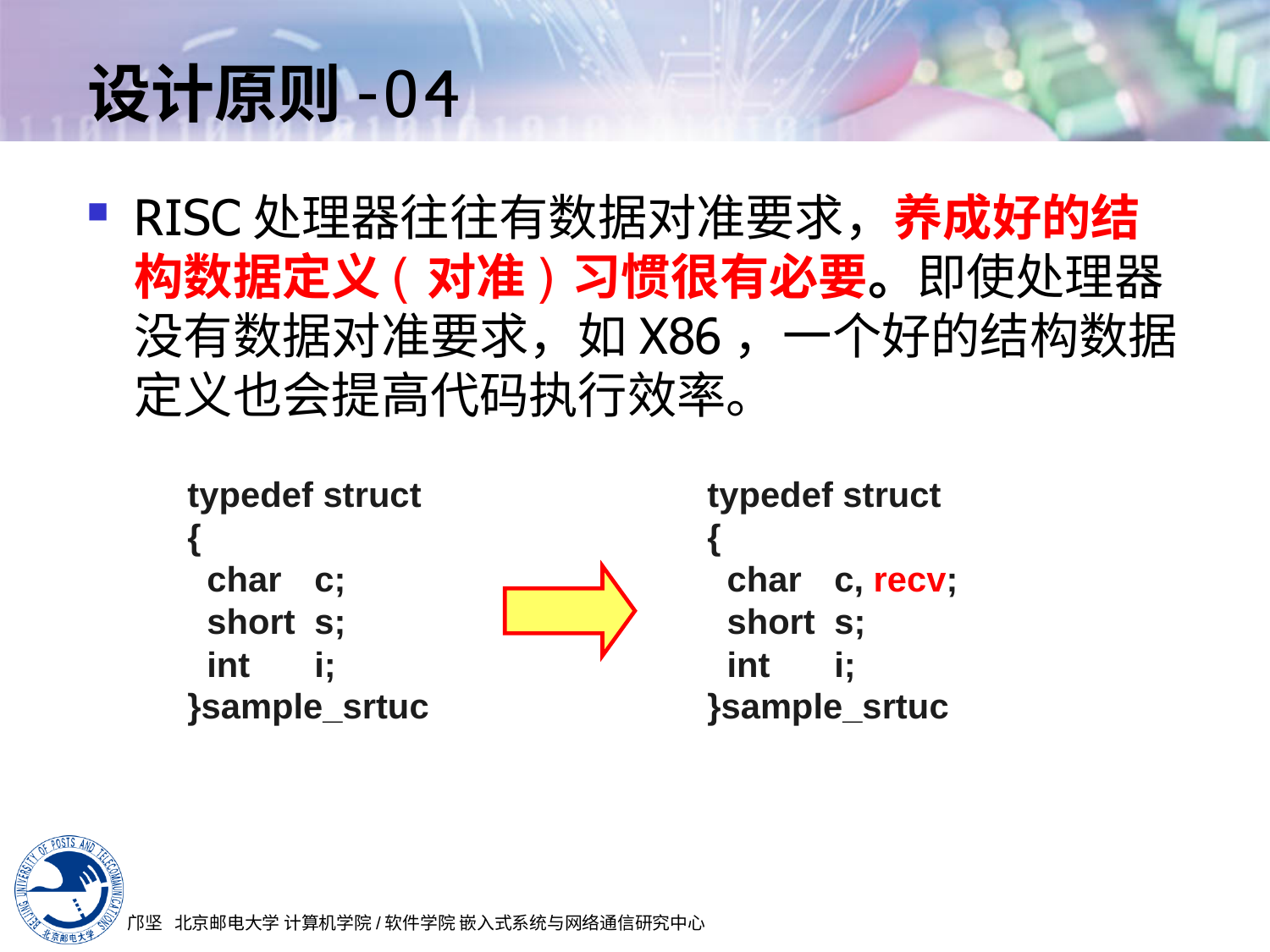

# 设计原则-04
RISC处理器往往有数据对准要求，养成好的结构数据定义(对准)习惯很有必要。即使处理器没有数据对准要求，如X86，一个好的结构数据定义也会提高代码执行效率。
typedef struct
{
  char	c;
  short	s;
  int	i;
}sample_srtuc
typedef struct
{
  char	c, recv;
  short	s;
  int	i;
}sample_srtuc